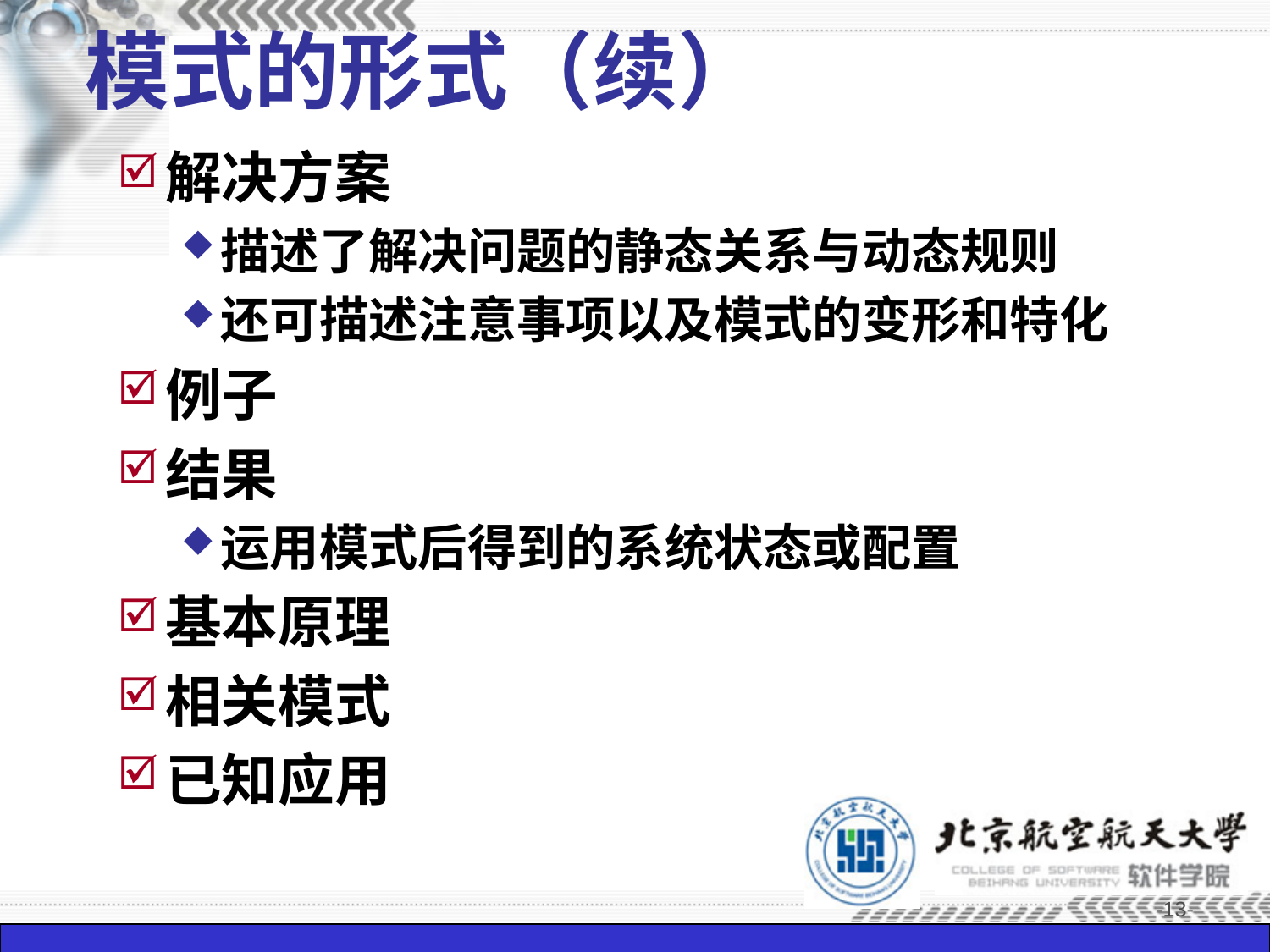

# 模式的形式（续）
解决方案
描述了解决问题的静态关系与动态规则
还可描述注意事项以及模式的变形和特化
例子
结果
运用模式后得到的系统状态或配置
基本原理
相关模式
已知应用
-13-